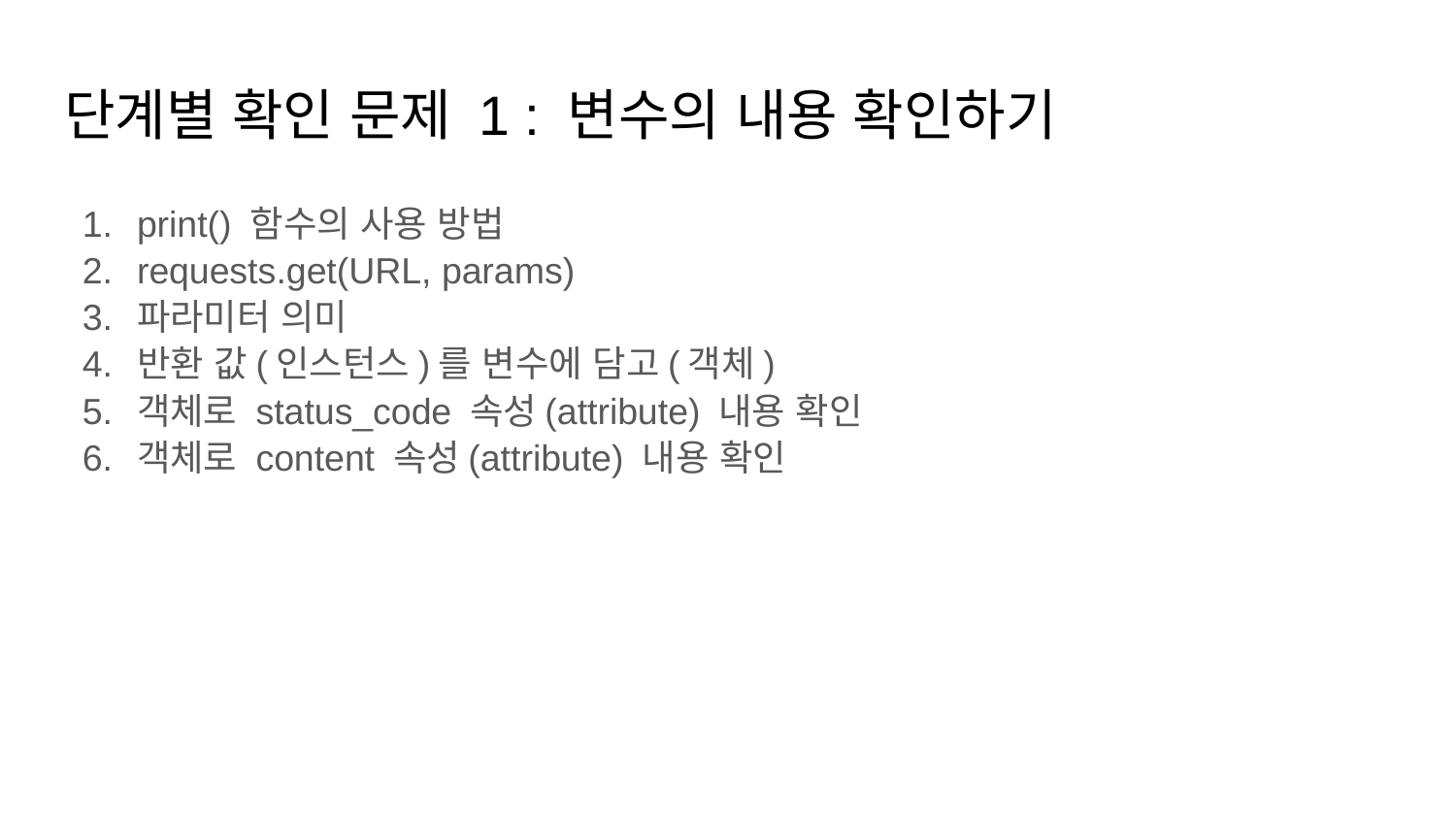

# 단계별 확인 문제 1 : 변수의 내용 확인하기
print() 함수의 사용 방법
requests.get(URL, params)
파라미터 의미
반환 값(인스턴스)를 변수에 담고(객체)
객체로 status_code 속성(attribute) 내용 확인
객체로 content 속성(attribute) 내용 확인